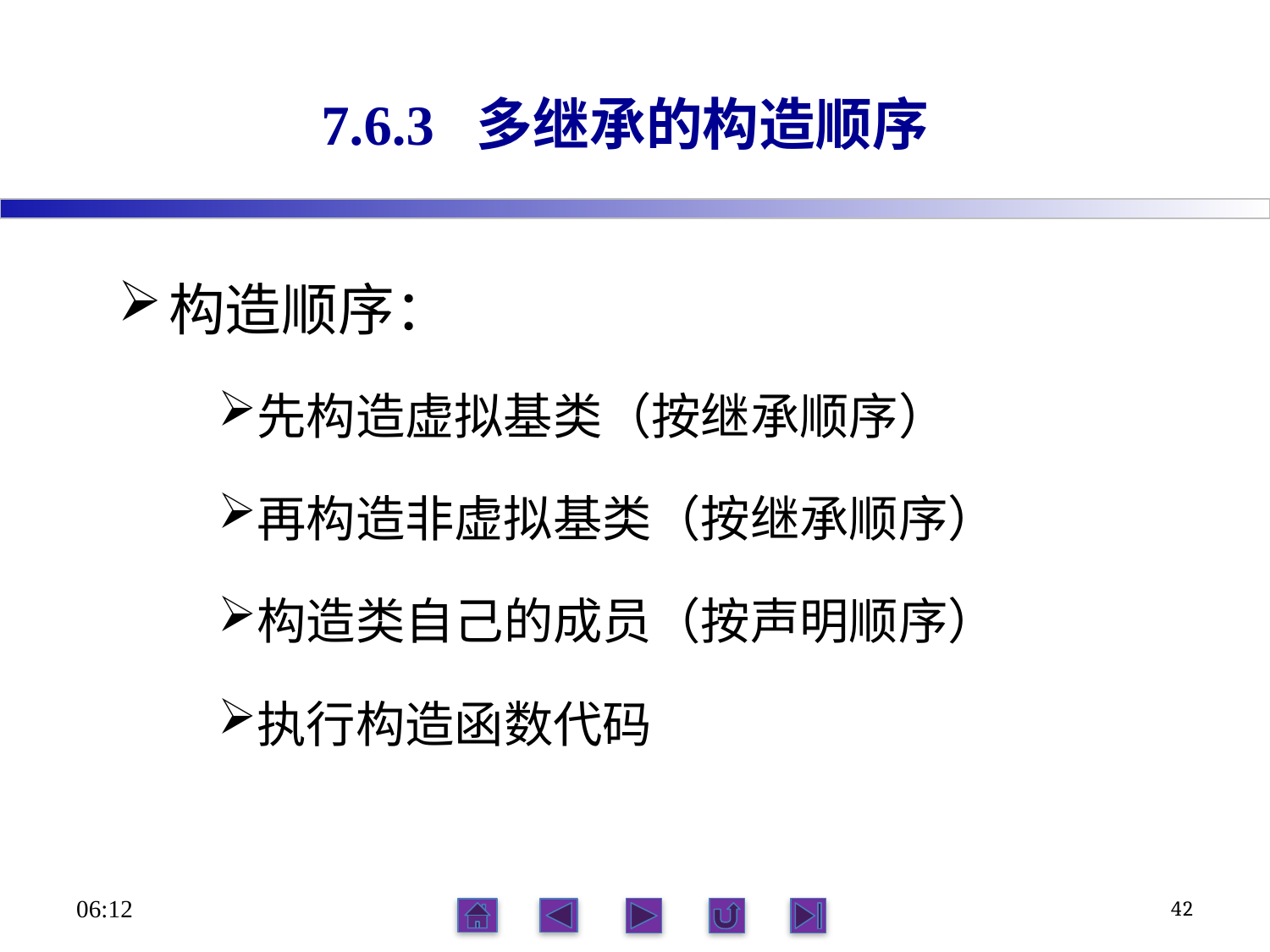

# 7.6.3  多继承的构造顺序
构造顺序：
先构造虚拟基类（按继承顺序）
再构造非虚拟基类（按继承顺序）
构造类自己的成员（按声明顺序）
执行构造函数代码

06:12
42